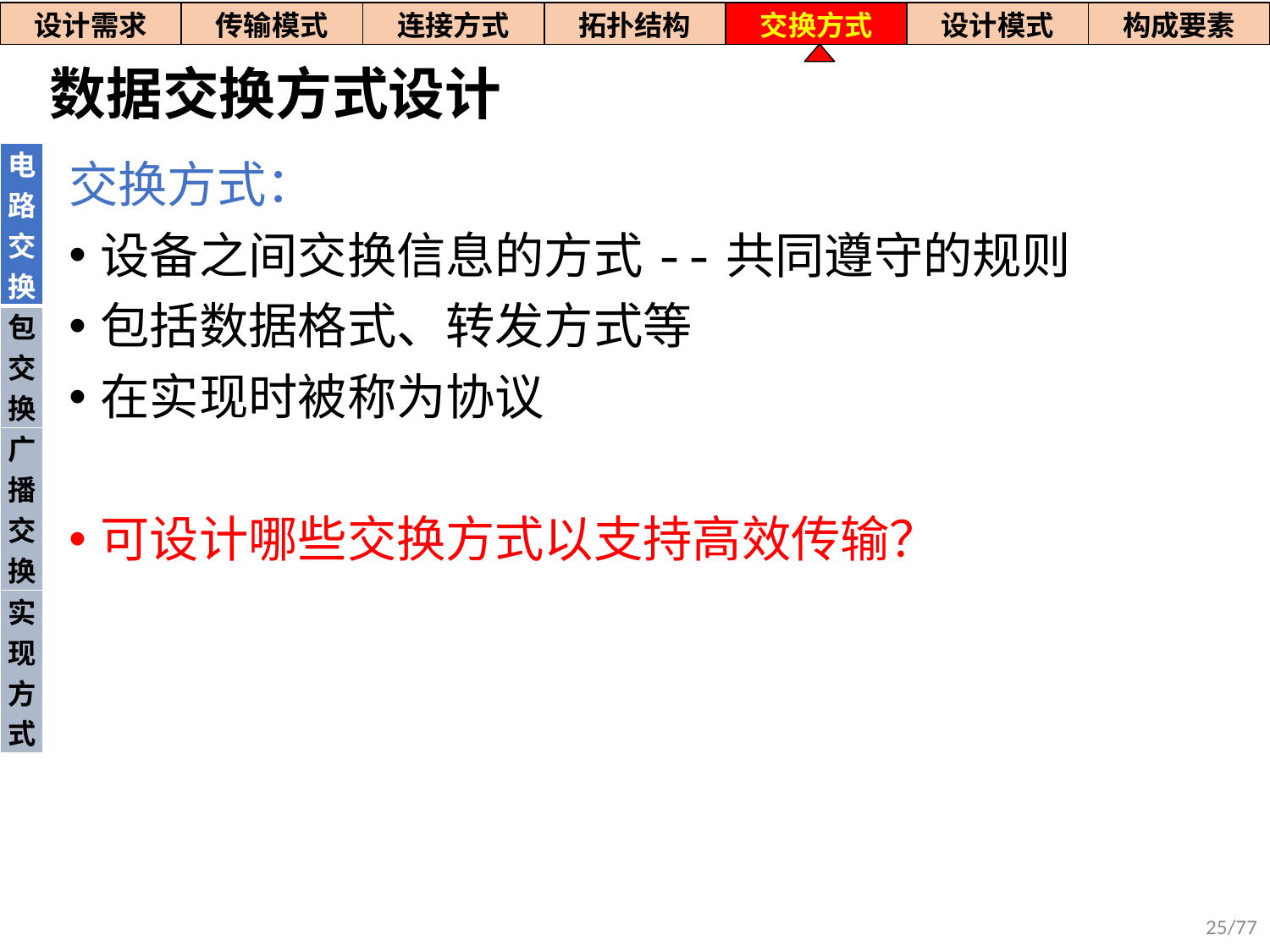

| 设计需求 | 传输模式 | 连接方式 | 拓扑结构 | 交换方式 | 设计模式 | 构成要素 |
| --- | --- | --- | --- | --- | --- | --- |

# 数据交换方式设计
| 电路交换 |
| --- |
| 包交换 |
| 广播交换 |
| 实现方式 |
交换方式：
设备之间交换信息的方式--共同遵守的规则
包括数据格式、转发方式等
在实现时被称为协议

可设计哪些交换方式以支持高效传输？

25/77